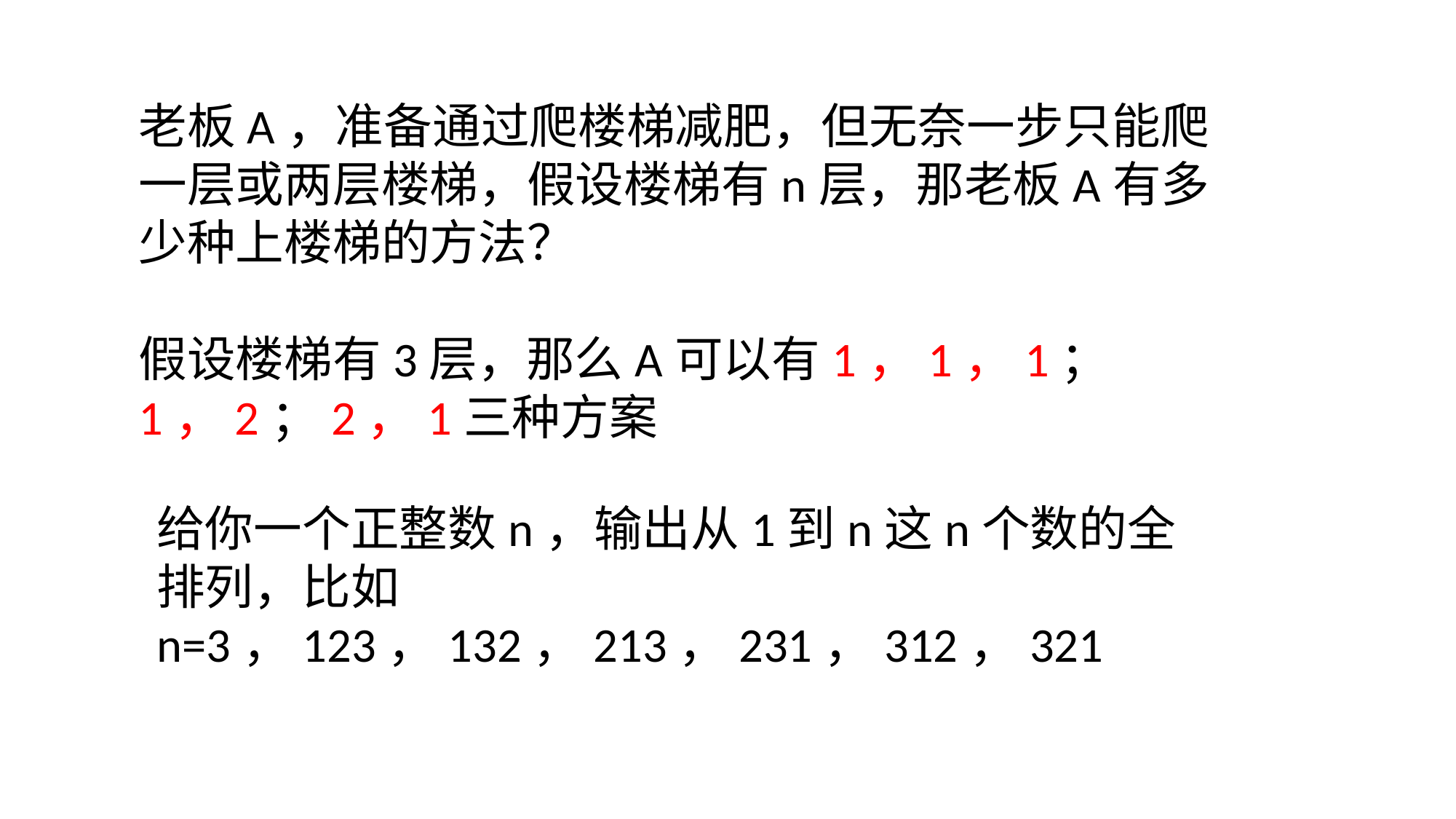

老板A，准备通过爬楼梯减肥，但无奈一步只能爬一层或两层楼梯，假设楼梯有n层，那老板A有多少种上楼梯的方法？

假设楼梯有3层，那么A可以有1，1，1；1，2；2，1三种方案
给你一个正整数n，输出从1到n这n个数的全排列，比如n=3，123，132，213，231，312，321